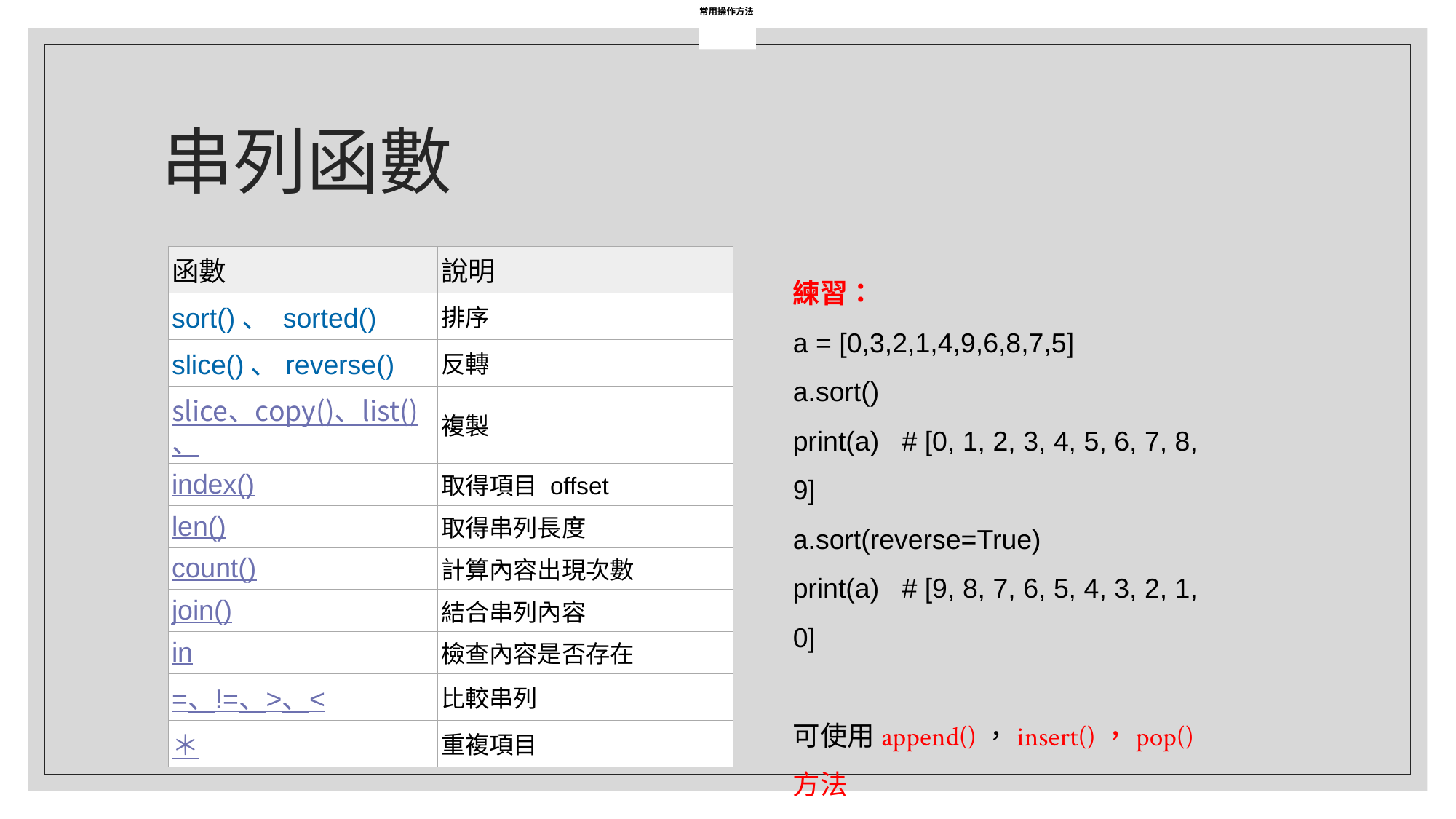

常用操作方法

# 串列函數
| 函數 | 說明 |
| --- | --- |
| sort()、 sorted() | 排序 |
| slice()、reverse() | 反轉 |
| slice、copy()、list()、deepcopy() | 複製 |
| index() | 取得項目 offset |
| len() | 取得串列長度 |
| count() | 計算內容出現次數 |
| join() | 結合串列內容 |
| in | 檢查內容是否存在 |
| =、!=、>、< | 比較串列 |
| ＊ | 重複項目 |
練習：
a = [0,3,2,1,4,9,6,8,7,5]
a.sort()
print(a)   # [0, 1, 2, 3, 4, 5, 6, 7, 8, 9]
a.sort(reverse=True)
print(a)   # [9, 8, 7, 6, 5, 4, 3, 2, 1, 0]

可使用append()，insert()，pop()方法